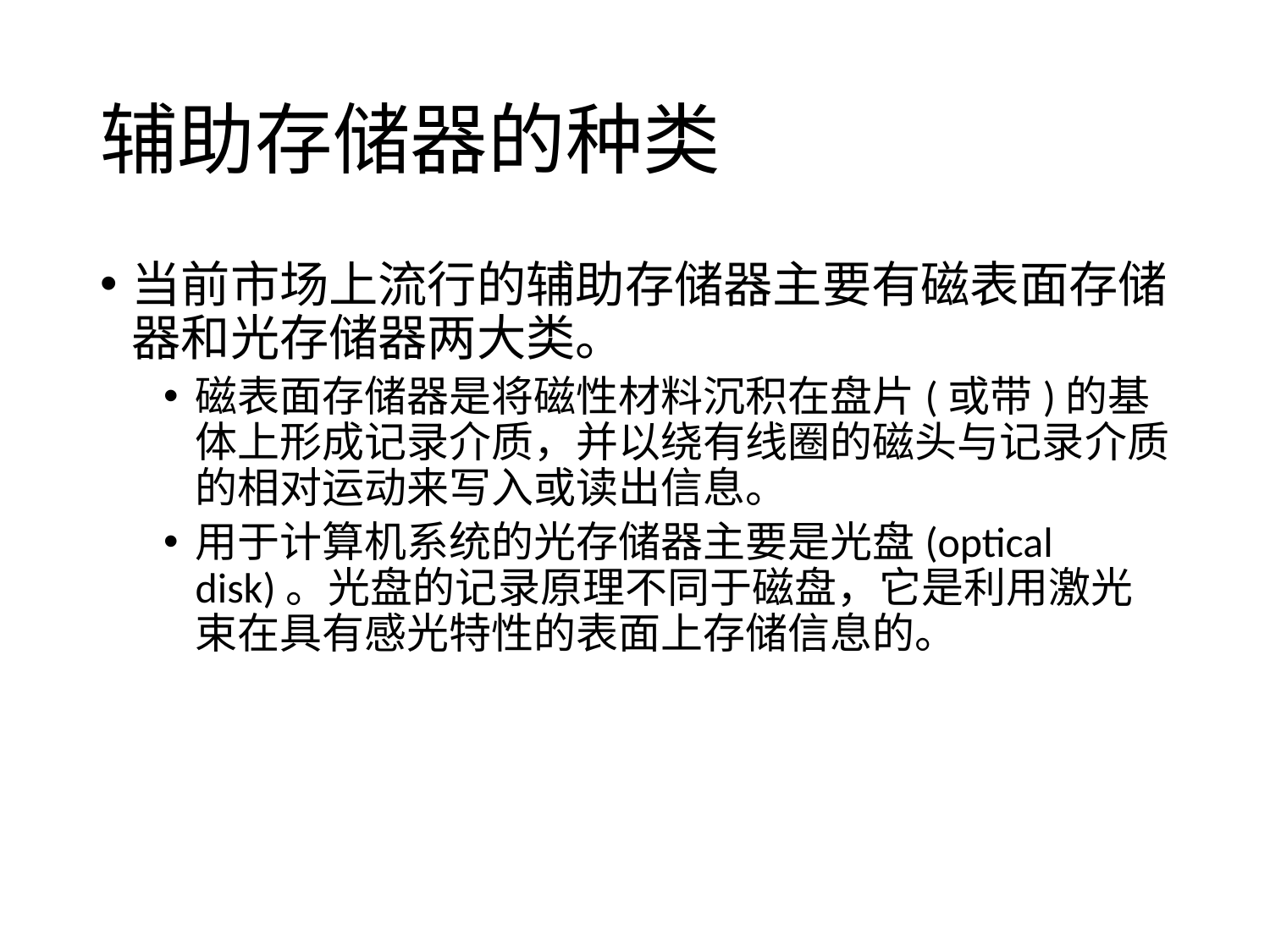

# 辅助存储器的种类
当前市场上流行的辅助存储器主要有磁表面存储器和光存储器两大类。
磁表面存储器是将磁性材料沉积在盘片(或带)的基体上形成记录介质，并以绕有线圈的磁头与记录介质的相对运动来写入或读出信息。
用于计算机系统的光存储器主要是光盘(optical disk)。光盘的记录原理不同于磁盘，它是利用激光束在具有感光特性的表面上存储信息的。